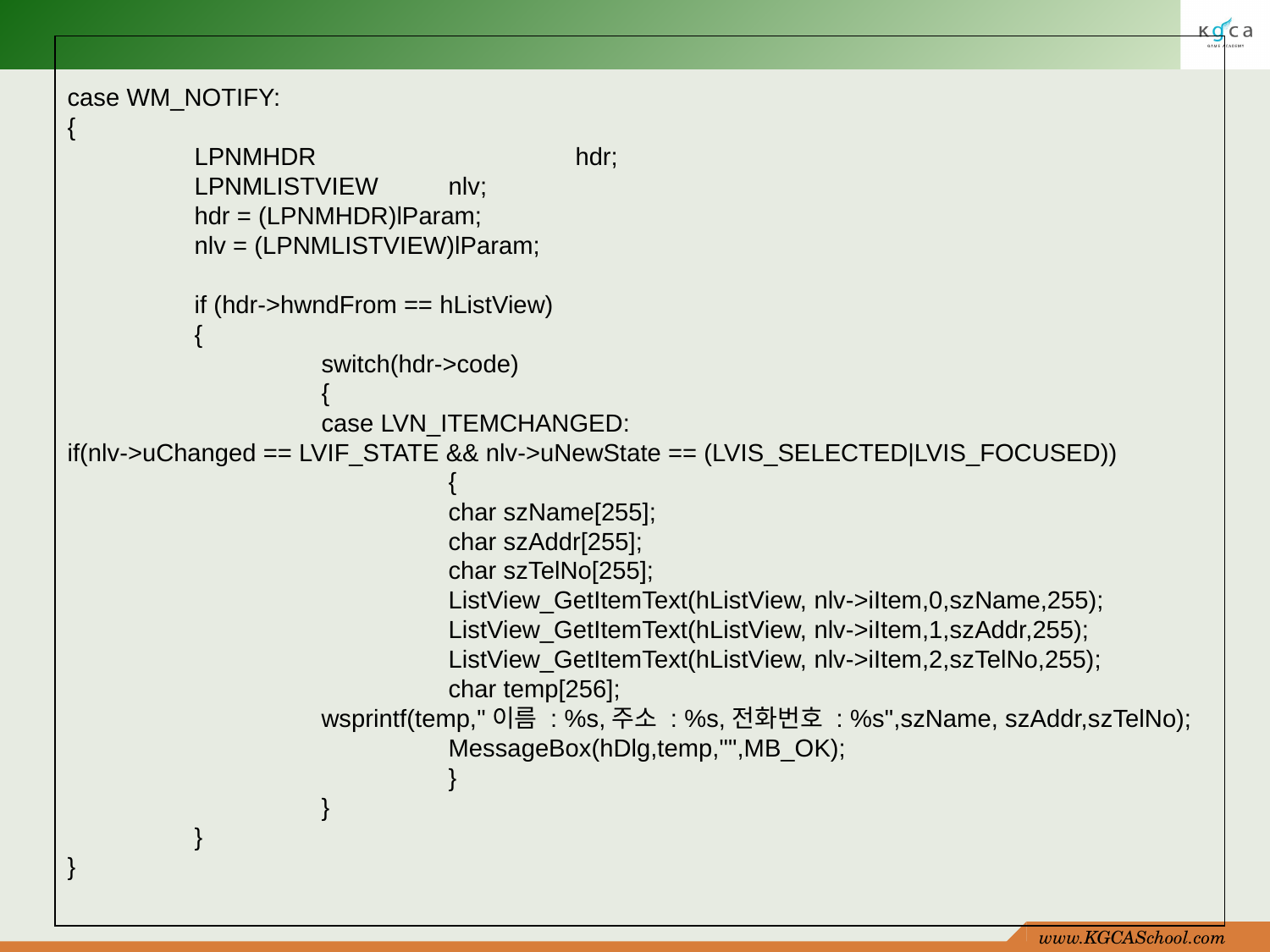

case WM_NOTIFY:
{
	LPNMHDR			hdr;
	LPNMLISTVIEW	nlv;
	hdr = (LPNMHDR)lParam;
	nlv = (LPNMLISTVIEW)lParam;

	if (hdr->hwndFrom == hListView)
	{
		switch(hdr->code)
		{
		case LVN_ITEMCHANGED:
if(nlv->uChanged == LVIF_STATE && nlv->uNewState == (LVIS_SELECTED|LVIS_FOCUSED))
			{
			char szName[255];
			char szAddr[255];
			char szTelNo[255];
			ListView_GetItemText(hListView, nlv->iItem,0,szName,255);
			ListView_GetItemText(hListView, nlv->iItem,1,szAddr,255);
			ListView_GetItemText(hListView, nlv->iItem,2,szTelNo,255);
			char temp[256];
		wsprintf(temp,"이름 : %s,주소 : %s,전화번호 : %s",szName, szAddr,szTelNo);
			MessageBox(hDlg,temp,"",MB_OK);
			}
		}
	}
}